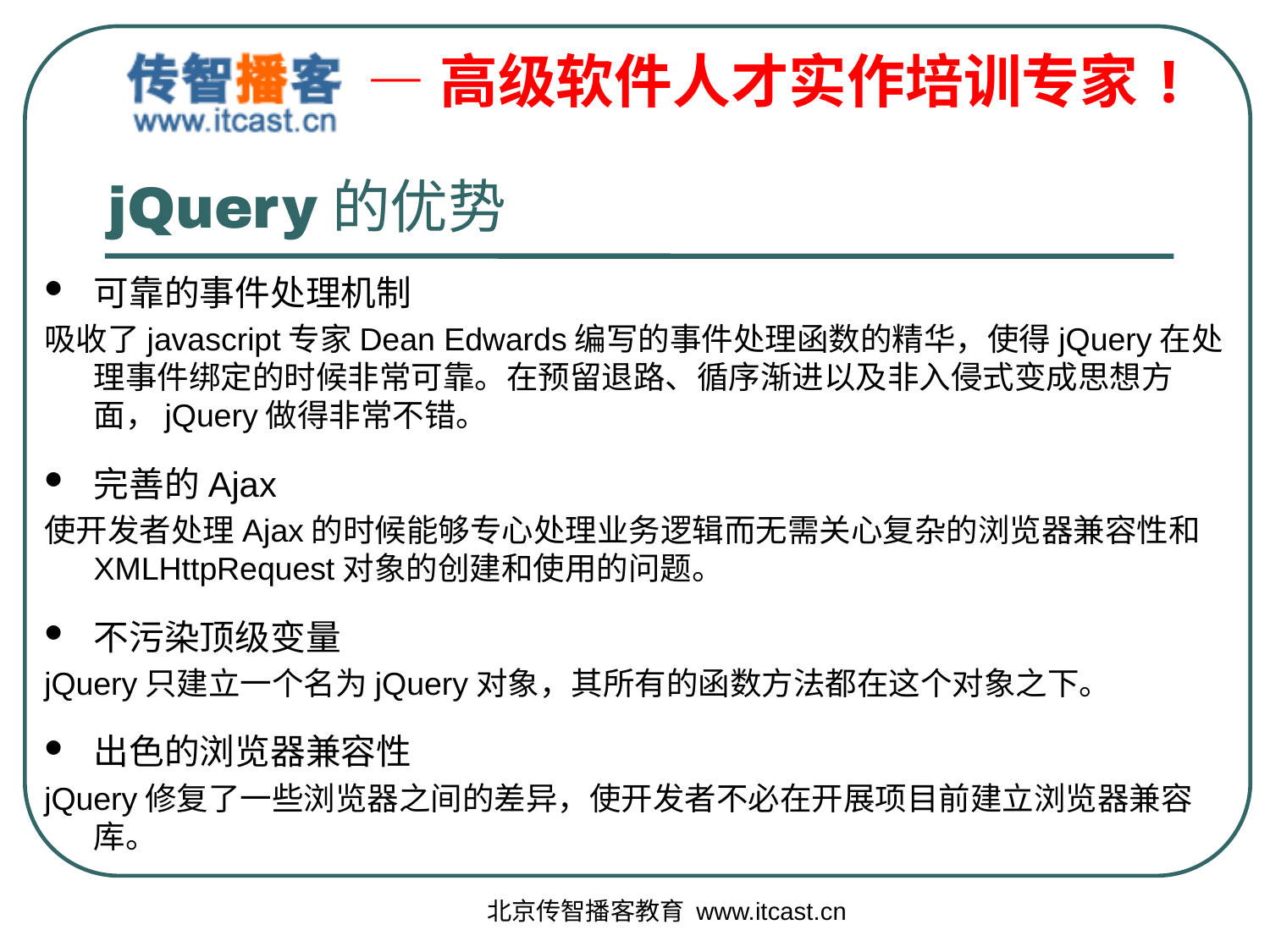

jQuery的优势
可靠的事件处理机制
吸收了javascript专家Dean Edwards编写的事件处理函数的精华，使得jQuery在处理事件绑定的时候非常可靠。在预留退路、循序渐进以及非入侵式变成思想方面，jQuery做得非常不错。
完善的Ajax
使开发者处理Ajax的时候能够专心处理业务逻辑而无需关心复杂的浏览器兼容性和XMLHttpRequest对象的创建和使用的问题。
不污染顶级变量
jQuery只建立一个名为jQuery对象，其所有的函数方法都在这个对象之下。
出色的浏览器兼容性
jQuery修复了一些浏览器之间的差异，使开发者不必在开展项目前建立浏览器兼容库。
北京传智播客教育 www.itcast.cn